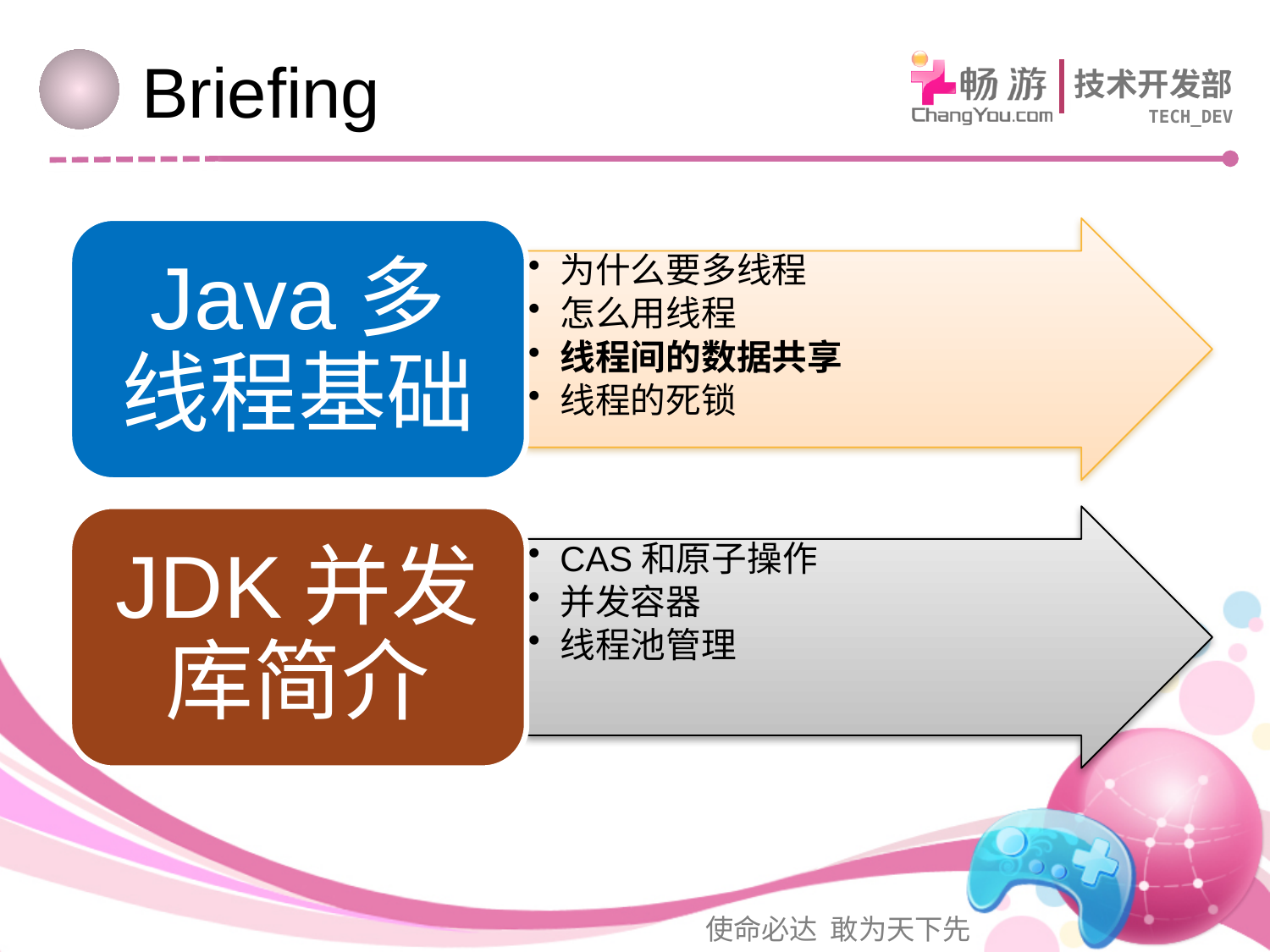

# Briefing
为什么要多线程
怎么用线程
线程间的数据共享
线程的死锁
Java多线程基础
CAS和原子操作
并发容器
线程池管理
JDK并发库简介